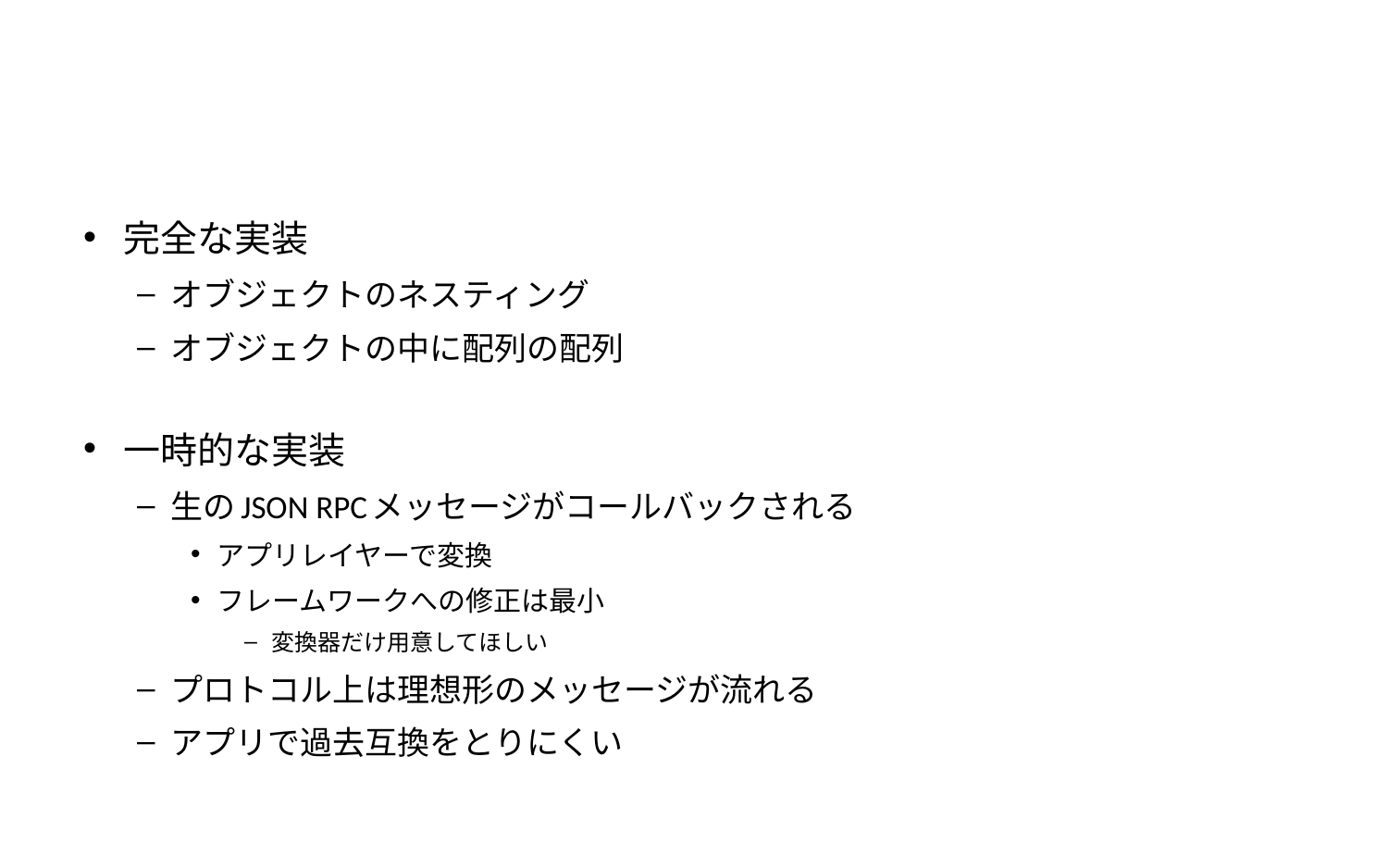

#
完全な実装
オブジェクトのネスティング
オブジェクトの中に配列の配列

一時的な実装
生のJSON RPCメッセージがコールバックされる
アプリレイヤーで変換
フレームワークへの修正は最小
変換器だけ用意してほしい
プロトコル上は理想形のメッセージが流れる
アプリで過去互換をとりにくい